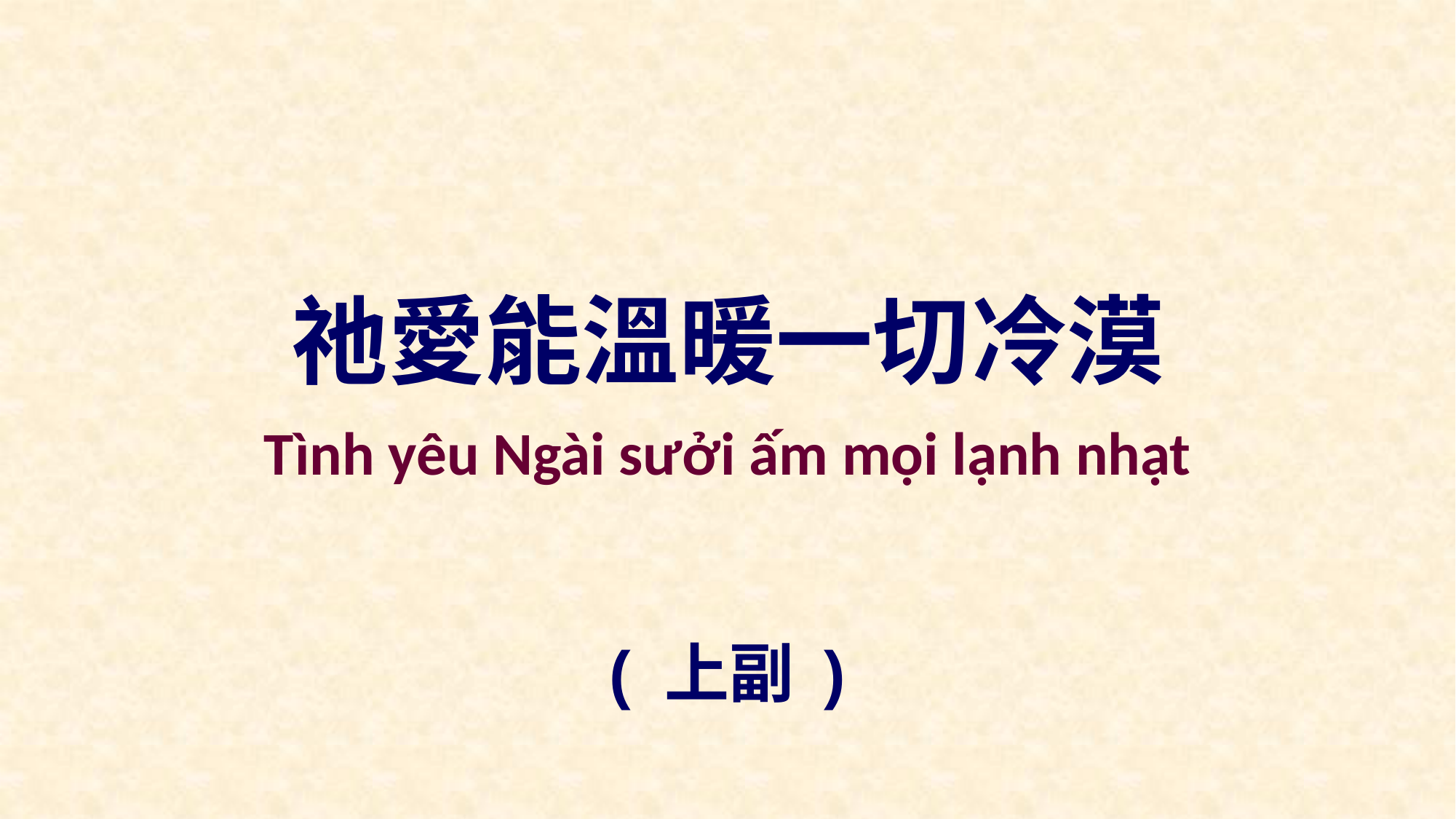

祂愛能溫暖一切冷漠
Tình yêu Ngài sưởi ấm mọi lạnh nhạt
( 上副 )